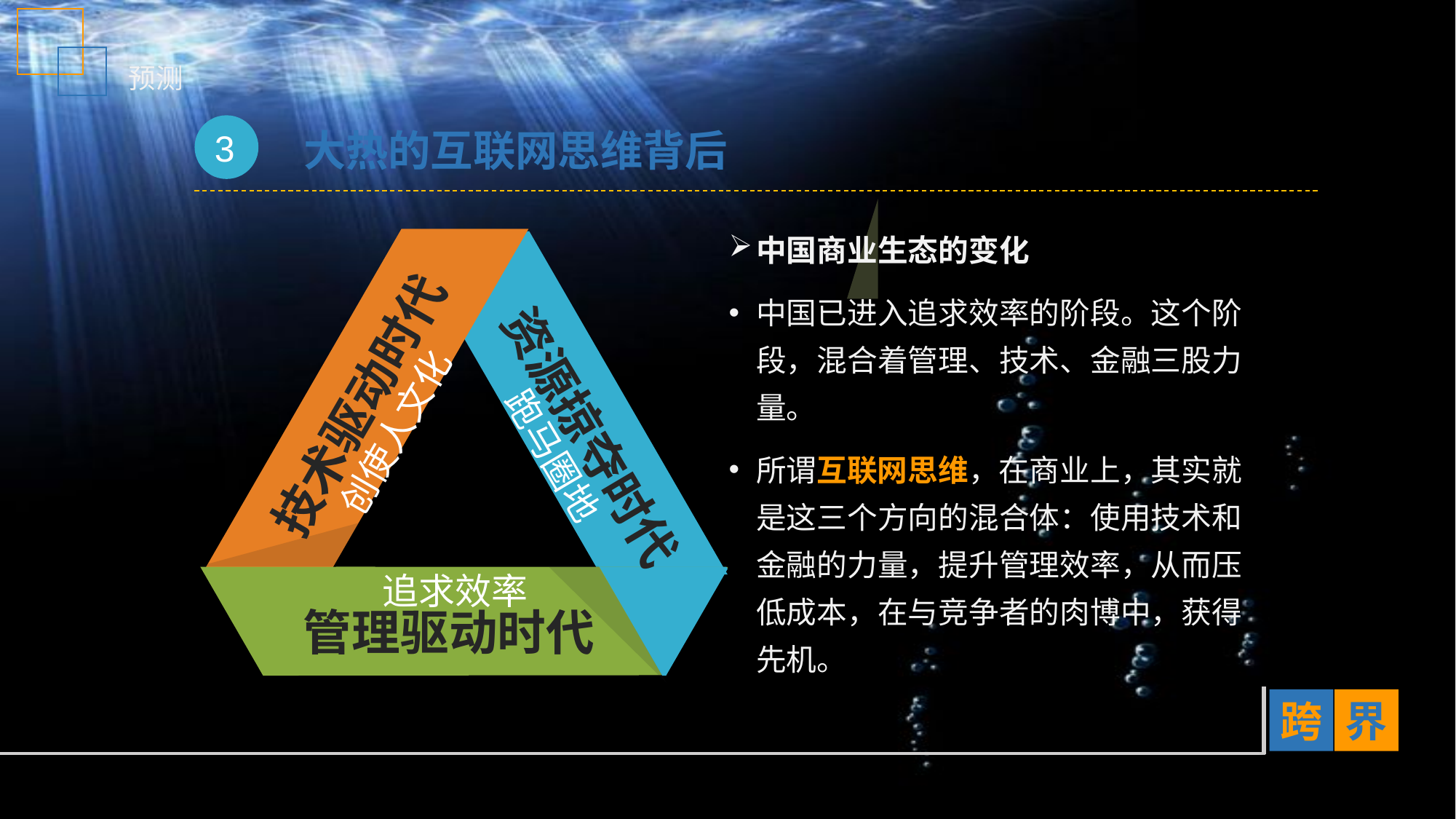

预测
3
大热的互联网思维背后

中国商业生态的变化
中国已进入追求效率的阶段。这个阶段，混合着管理、技术、金融三股力量。
所谓互联网思维，在商业上，其实就是这三个方向的混合体：使用技术和金融的力量，提升管理效率，从而压低成本，在与竞争者的肉博中，获得先机。

技术驱动时代
资源掠夺时代
创使人文化
跑马圈地

追求效率

管理驱动时代